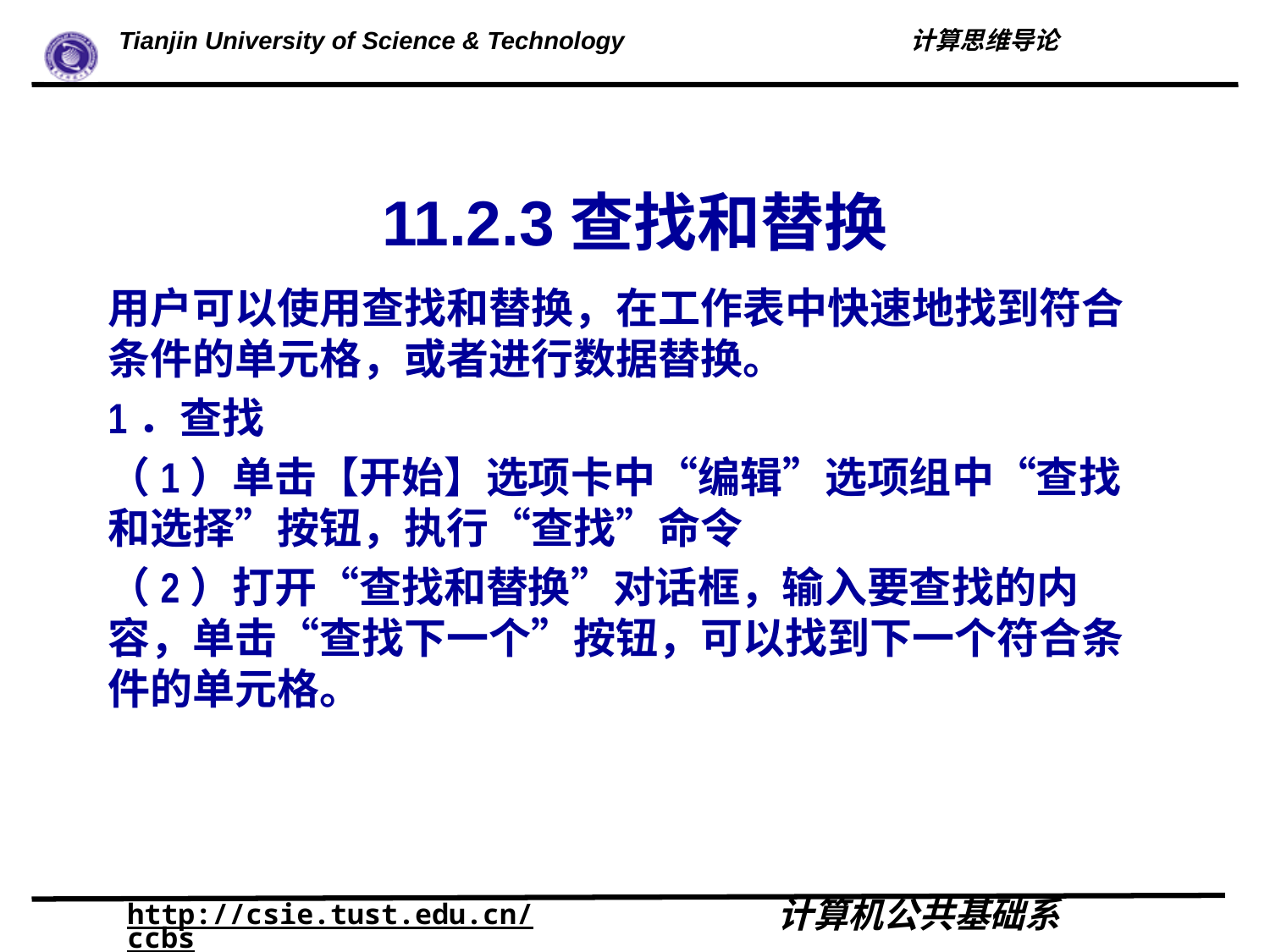

# 11.2.3查找和替换
用户可以使用查找和替换，在工作表中快速地找到符合条件的单元格，或者进行数据替换。
1．查找
（1）单击【开始】选项卡中“编辑”选项组中“查找和选择”按钮，执行“查找”命令
（2）打开“查找和替换”对话框，输入要查找的内容，单击“查找下一个”按钮，可以找到下一个符合条件的单元格。